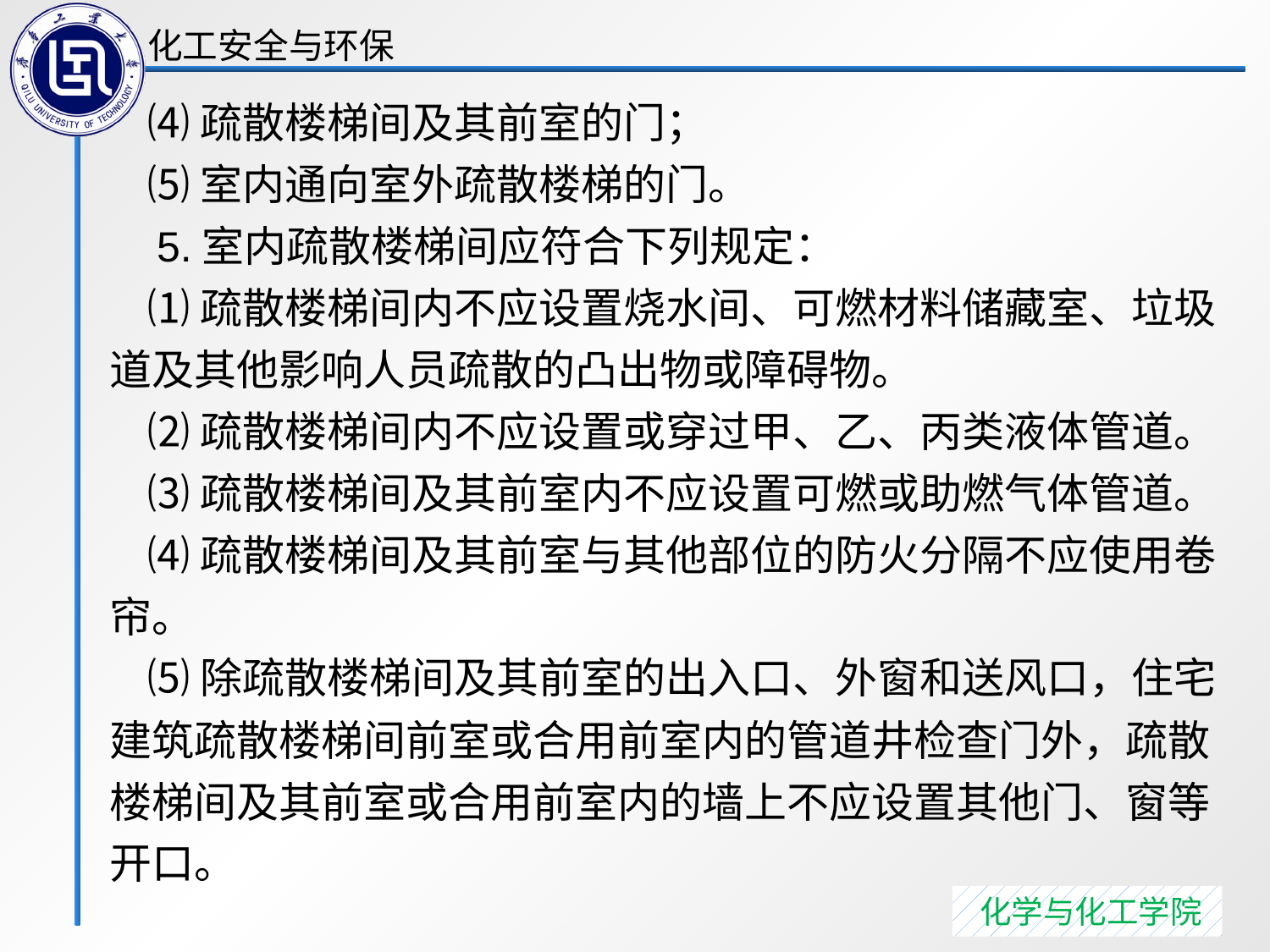

⑷疏散楼梯间及其前室的门；
    ⑸室内通向室外疏散楼梯的门。
    5.室内疏散楼梯间应符合下列规定：
    ⑴疏散楼梯间内不应设置烧水间、可燃材料储藏室、垃圾道及其他影响人员疏散的凸出物或障碍物。
    ⑵疏散楼梯间内不应设置或穿过甲、乙、丙类液体管道。
    ⑶疏散楼梯间及其前室内不应设置可燃或助燃气体管道。
    ⑷疏散楼梯间及其前室与其他部位的防火分隔不应使用卷帘。
    ⑸除疏散楼梯间及其前室的出入口、外窗和送风口，住宅建筑疏散楼梯间前室或合用前室内的管道井检查门外，疏散楼梯间及其前室或合用前室内的墙上不应设置其他门、窗等开口。